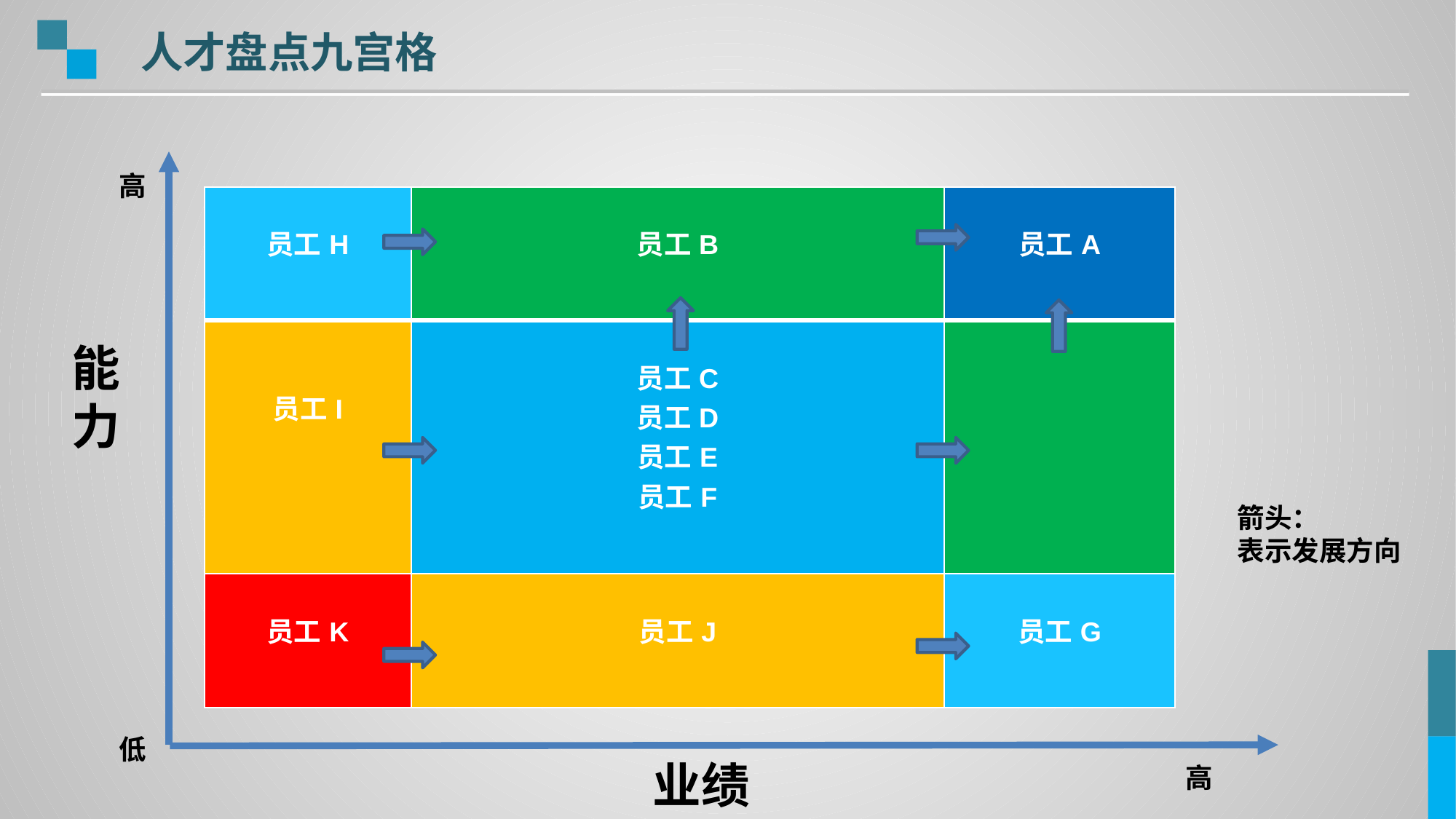

人才盘点九宫格
高
| 员工H | 员工B | 员工A |
| --- | --- | --- |
| 员工I | 员工C 员工D 员工E 员工F |  |
| 员工K | 员工J | 员工G |

能力

箭头：
表示发展方向

低
业绩
高